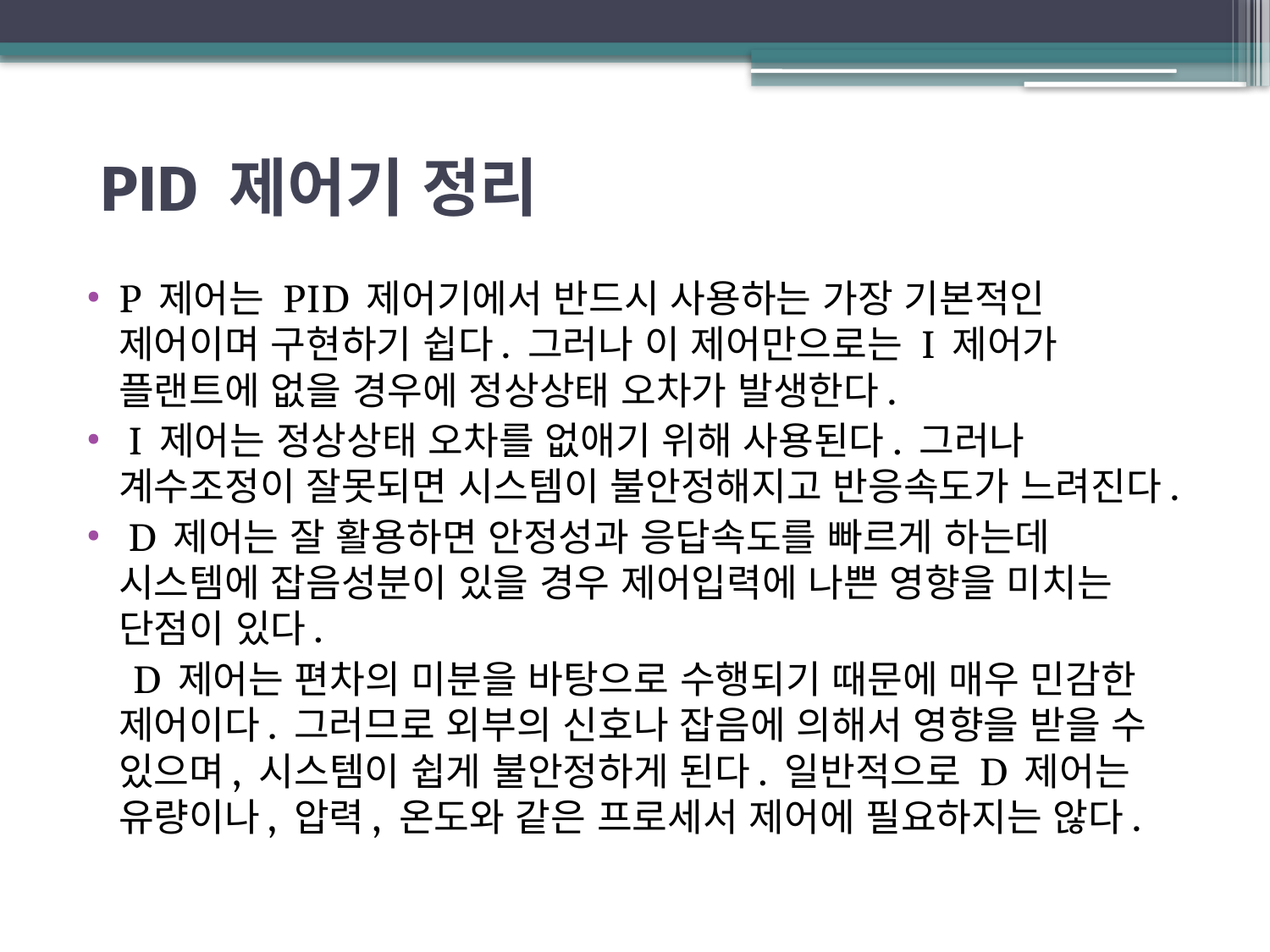

# PID 제어기 정리
P 제어는 PID 제어기에서 반드시 사용하는 가장 기본적인 제어이며 구현하기 쉽다. 그러나 이 제어만으로는 I 제어가 플랜트에 없을 경우에 정상상태 오차가 발생한다.
 I 제어는 정상상태 오차를 없애기 위해 사용된다. 그러나 계수조정이 잘못되면 시스템이 불안정해지고 반응속도가 느려진다.
 D 제어는 잘 활용하면 안정성과 응답속도를 빠르게 하는데 시스템에 잡음성분이 있을 경우 제어입력에 나쁜 영향을 미치는 단점이 있다.
     D 제어는 편차의 미분을 바탕으로 수행되기 때문에 매우 민감한 제어이다. 그러므로 외부의 신호나 잡음에 의해서 영향을 받을 수 있으며, 시스템이 쉽게 불안정하게 된다. 일반적으로 D 제어는 유량이나, 압력, 온도와 같은 프로세서 제어에 필요하지는 않다.